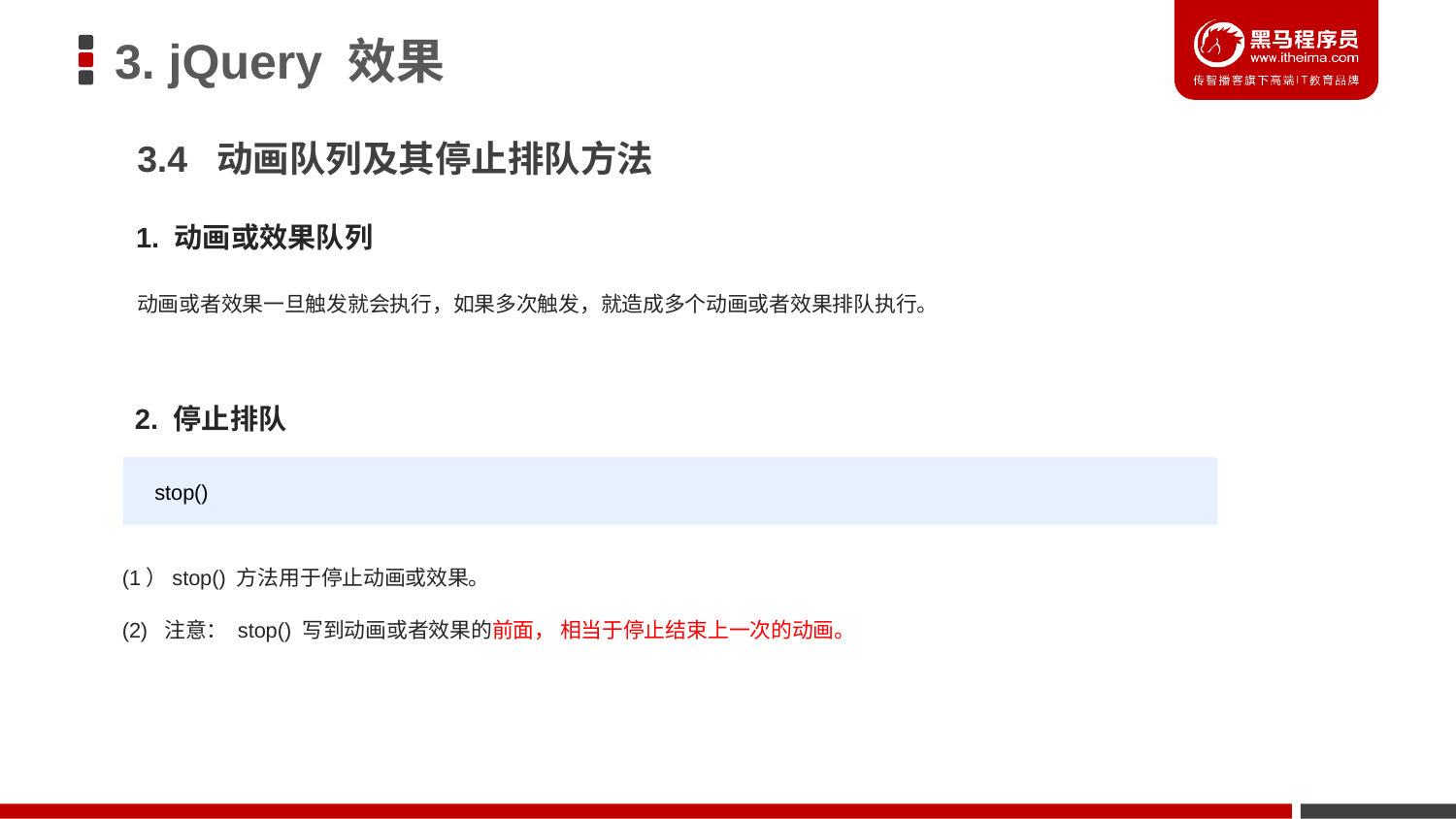

# 3. jQuery 效果
3.4  动画队列及其停止排队方法
1. 动画或效果队列
动画或者效果一旦触发就会执行，如果多次触发，就造成多个动画或者效果排队执行。
2. 停止排队
stop()
(1）stop() 方法用于停止动画或效果。
(2)  注意： stop() 写到动画或者效果的前面， 相当于停止结束上一次的动画。